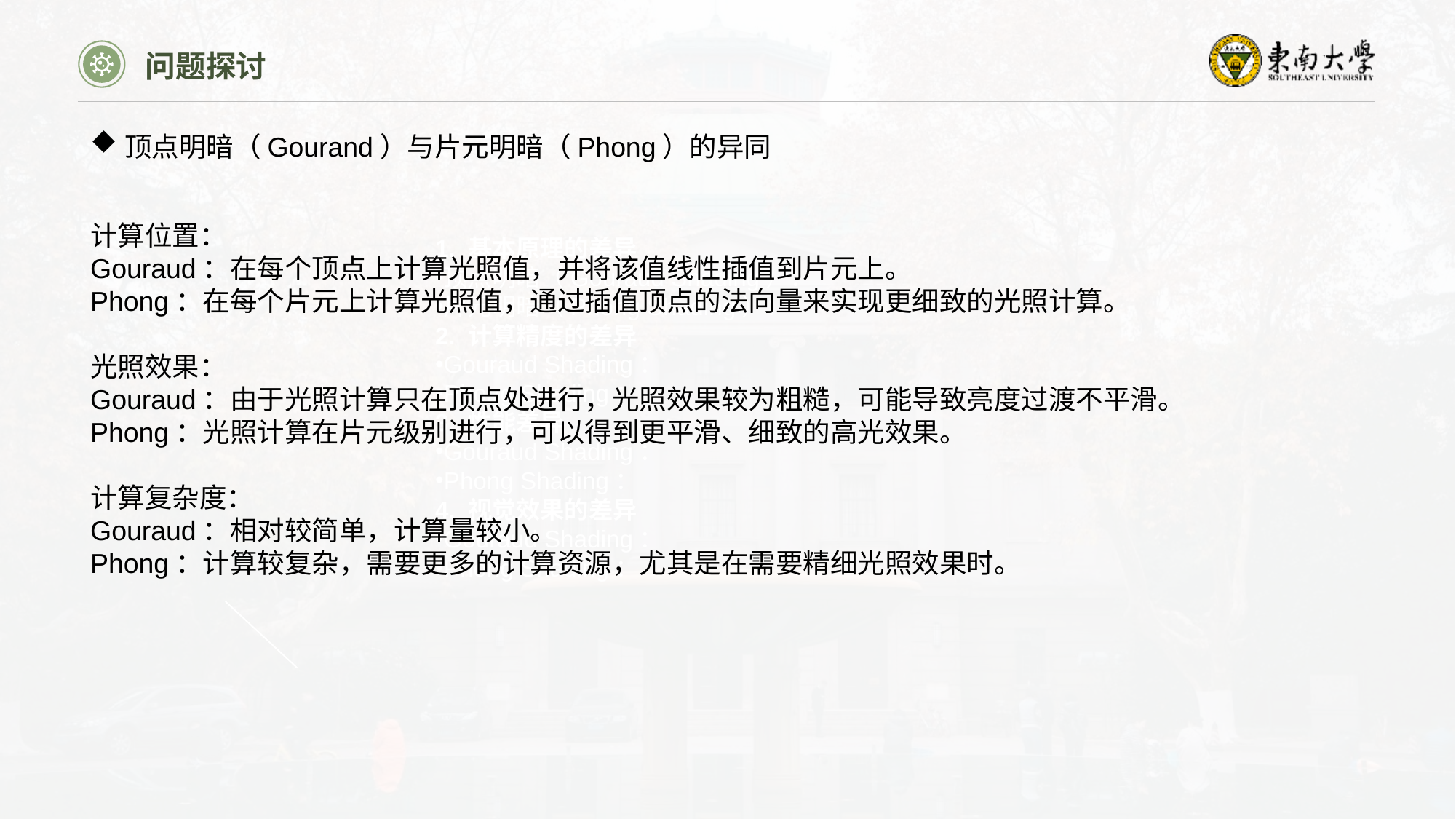

问题探讨
顶点明暗（Gourand）与片元明暗（Phong）的异同
计算位置：
Gouraud：在每个顶点上计算光照值，并将该值线性插值到片元上。
Phong：在每个片元上计算光照值，通过插值顶点的法向量来实现更细致的光照计算。

光照效果：
Gouraud：由于光照计算只在顶点处进行，光照效果较为粗糙，可能导致亮度过渡不平滑。
Phong：光照计算在片元级别进行，可以得到更平滑、细致的高光效果。

计算复杂度：
Gouraud：相对较简单，计算量较小。
Phong：计算较复杂，需要更多的计算资源，尤其是在需要精细光照效果时。
1. 基本原理的差异
顶点明暗（Gouraud Shading）：
片元明暗（Phong Shading）：
2. 计算精度的差异
Gouraud Shading：
Phong Shading：
3. 性能差异
Gouraud Shading：
Phong Shading：
4. 视觉效果的差异
Gouraud Shading：
Phong Shading：